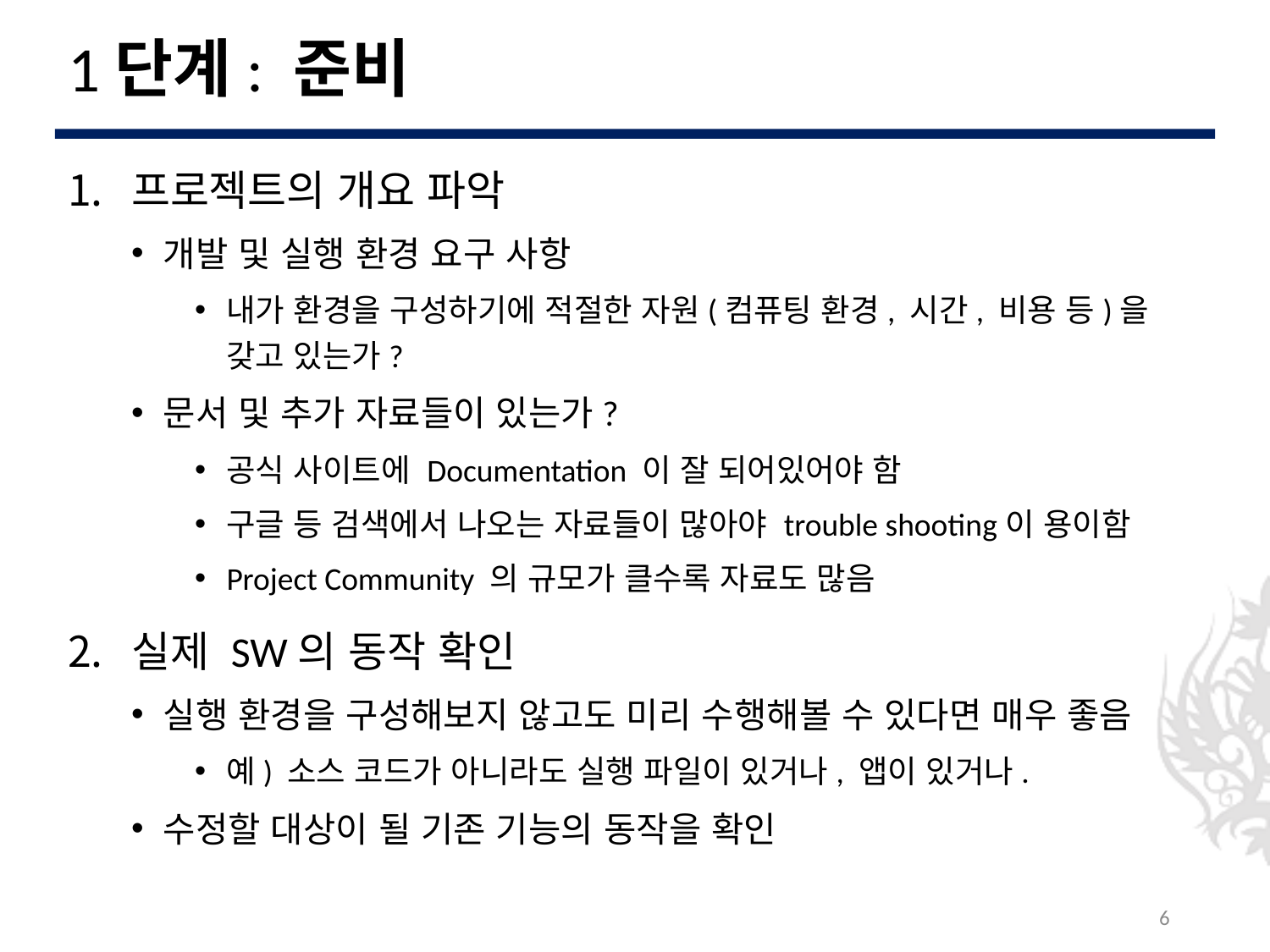

# 1단계: 준비
프로젝트의 개요 파악
개발 및 실행 환경 요구 사항
내가 환경을 구성하기에 적절한 자원(컴퓨팅 환경, 시간, 비용 등)을
갖고 있는가?
문서 및 추가 자료들이 있는가?
공식 사이트에 Documentation 이 잘 되어있어야 함
구글 등 검색에서 나오는 자료들이 많아야 trouble shooting이 용이함
Project Community 의 규모가 클수록 자료도 많음
실제 SW의 동작 확인
실행 환경을 구성해보지 않고도 미리 수행해볼 수 있다면 매우 좋음
예) 소스 코드가 아니라도 실행 파일이 있거나, 앱이 있거나.
수정할 대상이 될 기존 기능의 동작을 확인

6